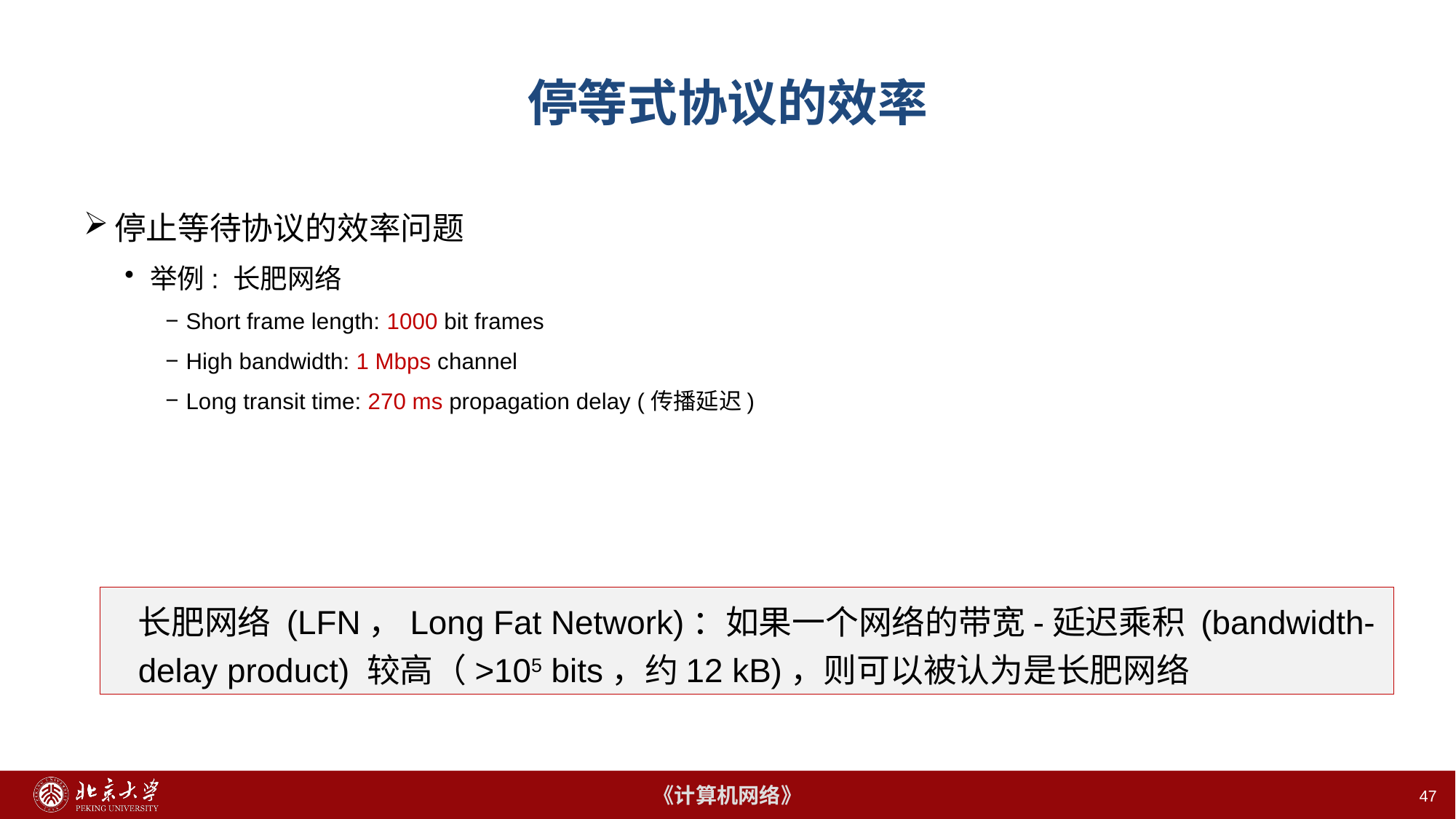

47
# 停等式协议的效率
停止等待协议的效率问题
举例: 长肥网络
Short frame length: 1000 bit frames
High bandwidth: 1 Mbps channel
Long transit time: 270 ms propagation delay (传播延迟)
长肥网络 (LFN，Long Fat Network)：如果一个网络的带宽-延迟乘积 (bandwidth-delay product) 较高（>105 bits，约12 kB)，则可以被认为是长肥网络